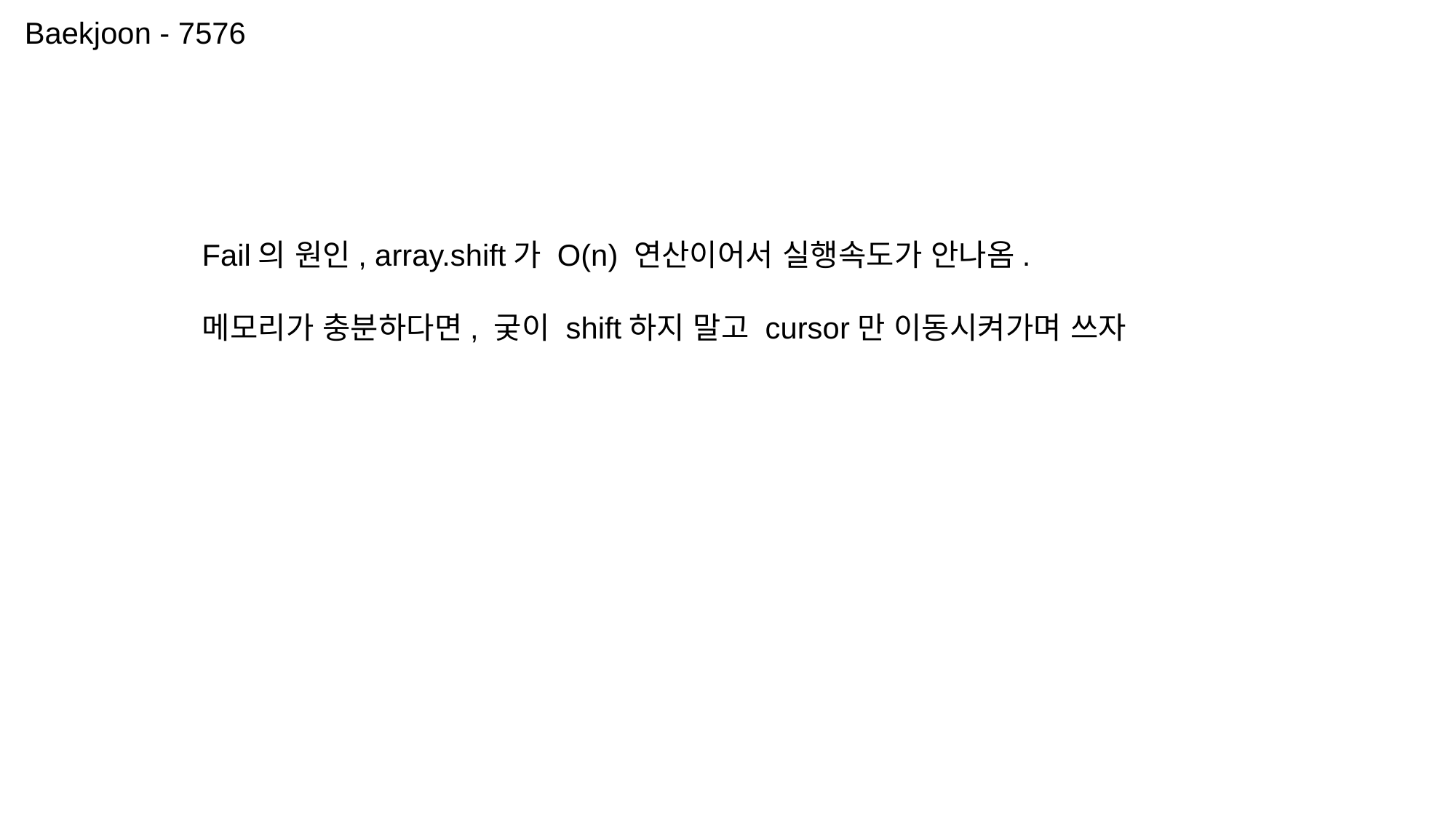

Baekjoon - 7576
Fail의 원인, array.shift가 O(n) 연산이어서 실행속도가 안나옴.

메모리가 충분하다면, 궂이 shift하지 말고 cursor만 이동시켜가며 쓰자